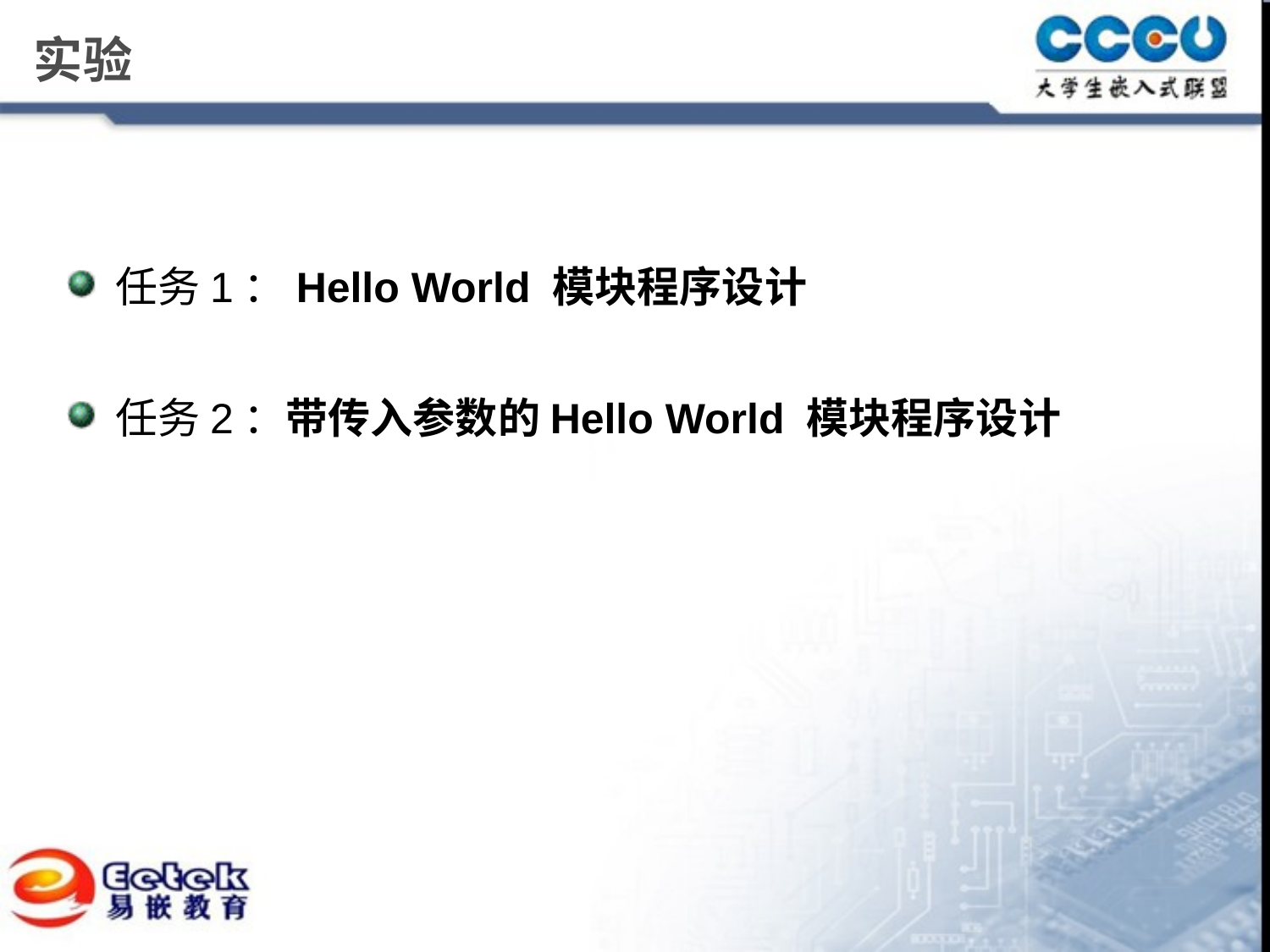

# 实验
任务1：Hello World 模块程序设计

任务2：带传入参数的Hello World 模块程序设计